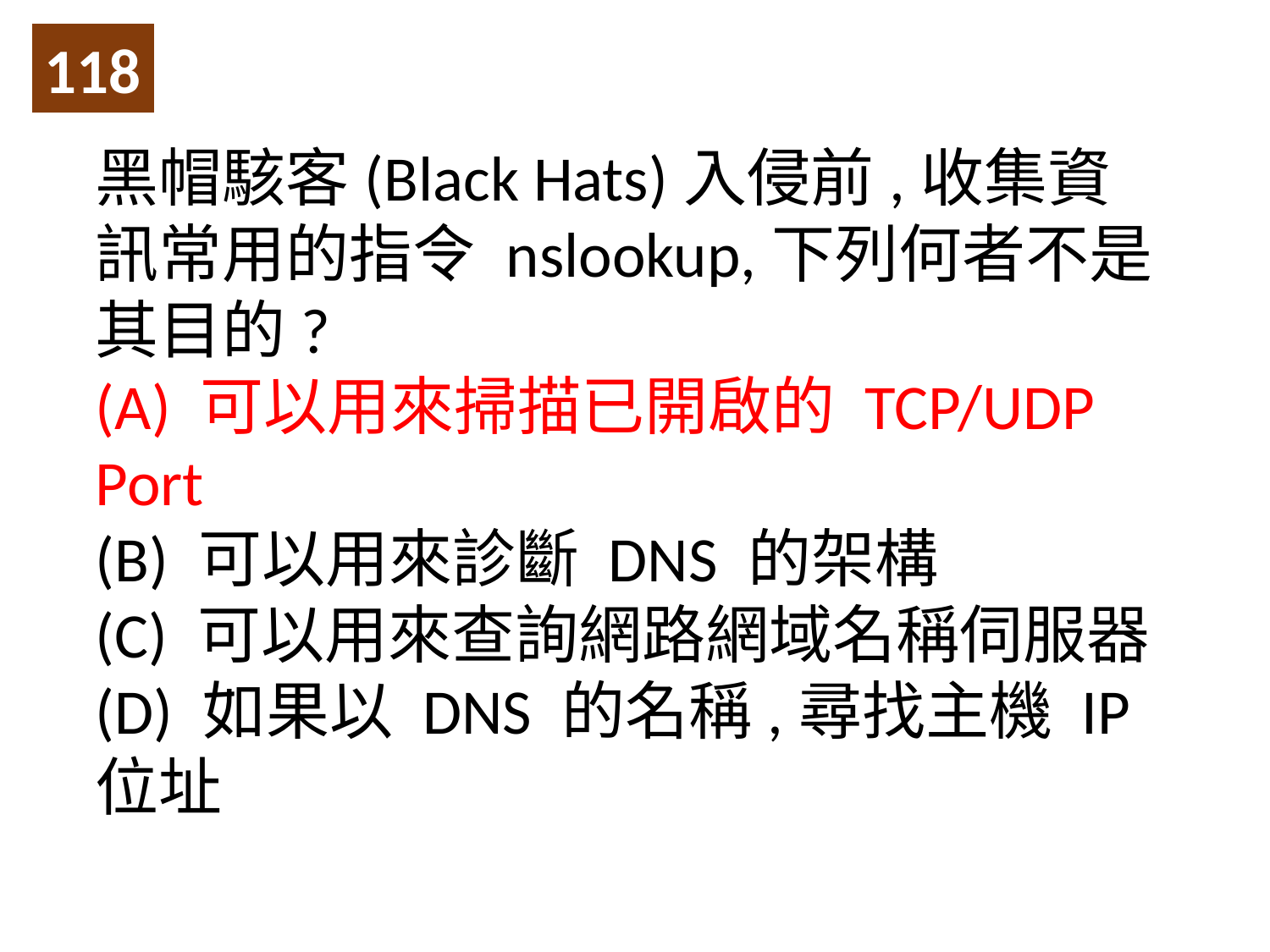

118
黑帽駭客(Black Hats)入侵前,收集資訊常用的指令 nslookup,下列何者不是其目的?
(A) 可以用來掃描已開啟的 TCP/UDP Port
(B) 可以用來診斷 DNS 的架構
(C) 可以用來查詢網路網域名稱伺服器
(D) 如果以 DNS 的名稱,尋找主機 IP 位址